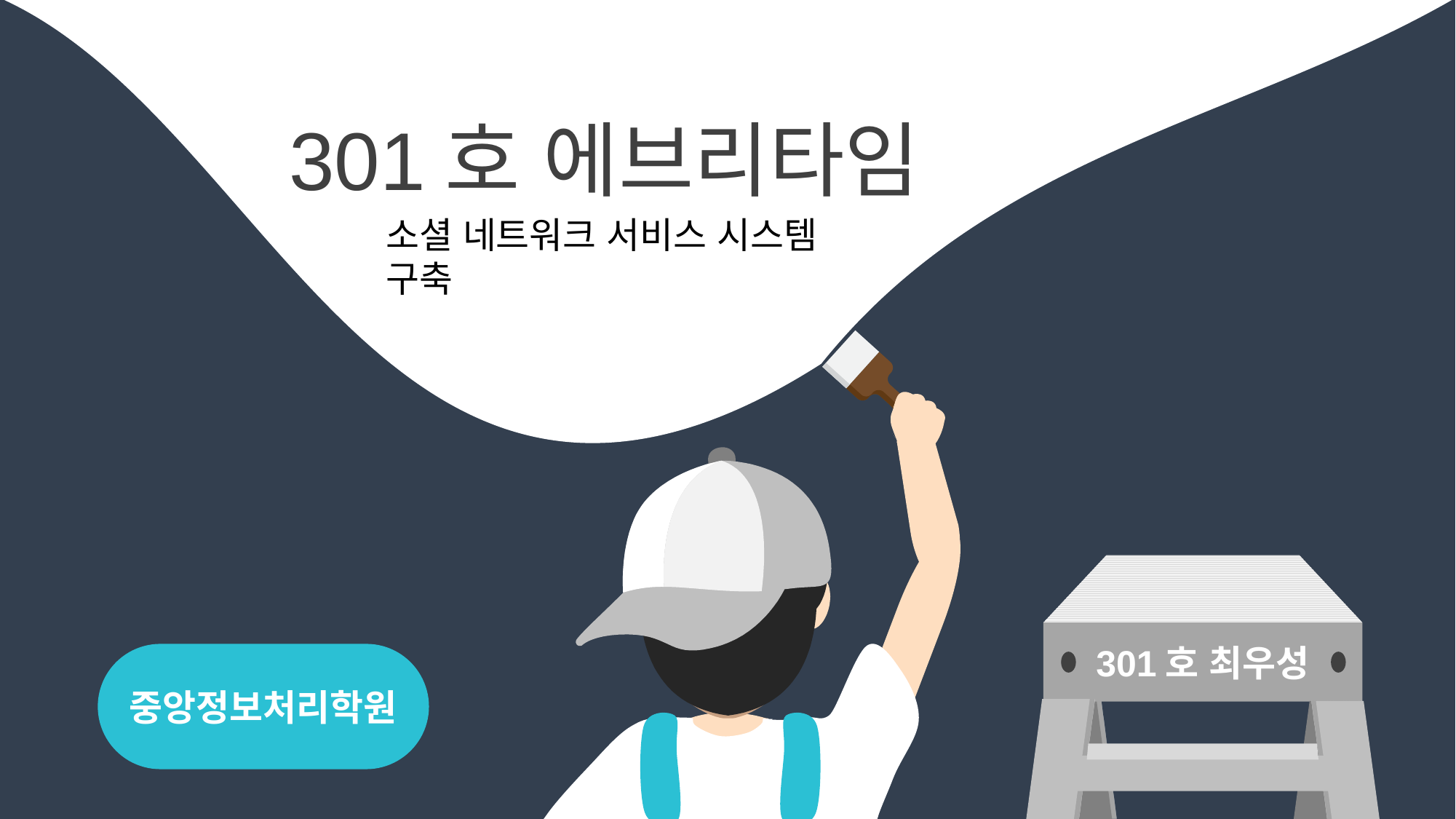

301호 에브리타임
소셜 네트워크 서비스 시스템 구축

301호 최우성

중앙정보처리학원